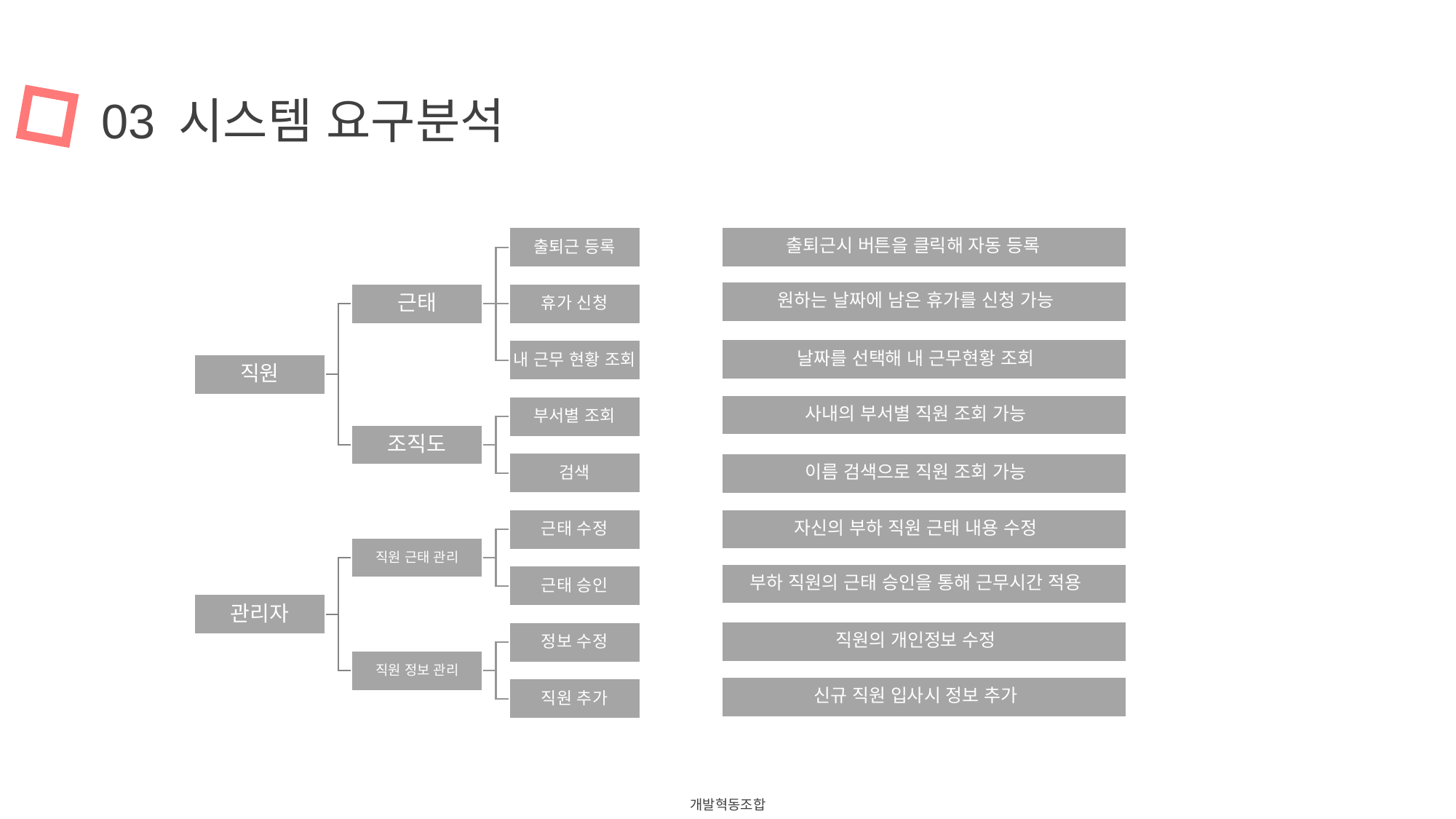

03
시스템 요구분석

출퇴근시 버튼을 클릭해 자동 등록

직원
근태
출퇴근 등록
휴가 신청
내 근무 현황 조회
조직도
부서별 조회
검색
관리자
직원 근태 관리
근태 수정
근태 승인
직원 정보 관리
정보 수정
직원 추가
원하는 날짜에 남은 휴가를 신청 가능

날짜를 선택해 내 근무현황 조회

사내의 부서별 직원 조회 가능

이름 검색으로 직원 조회 가능

자신의 부하 직원 근태 내용 수정

부하 직원의 근태 승인을 통해 근무시간 적용

직원의 개인정보 수정

신규 직원 입사시 정보 추가

개발혁동조합